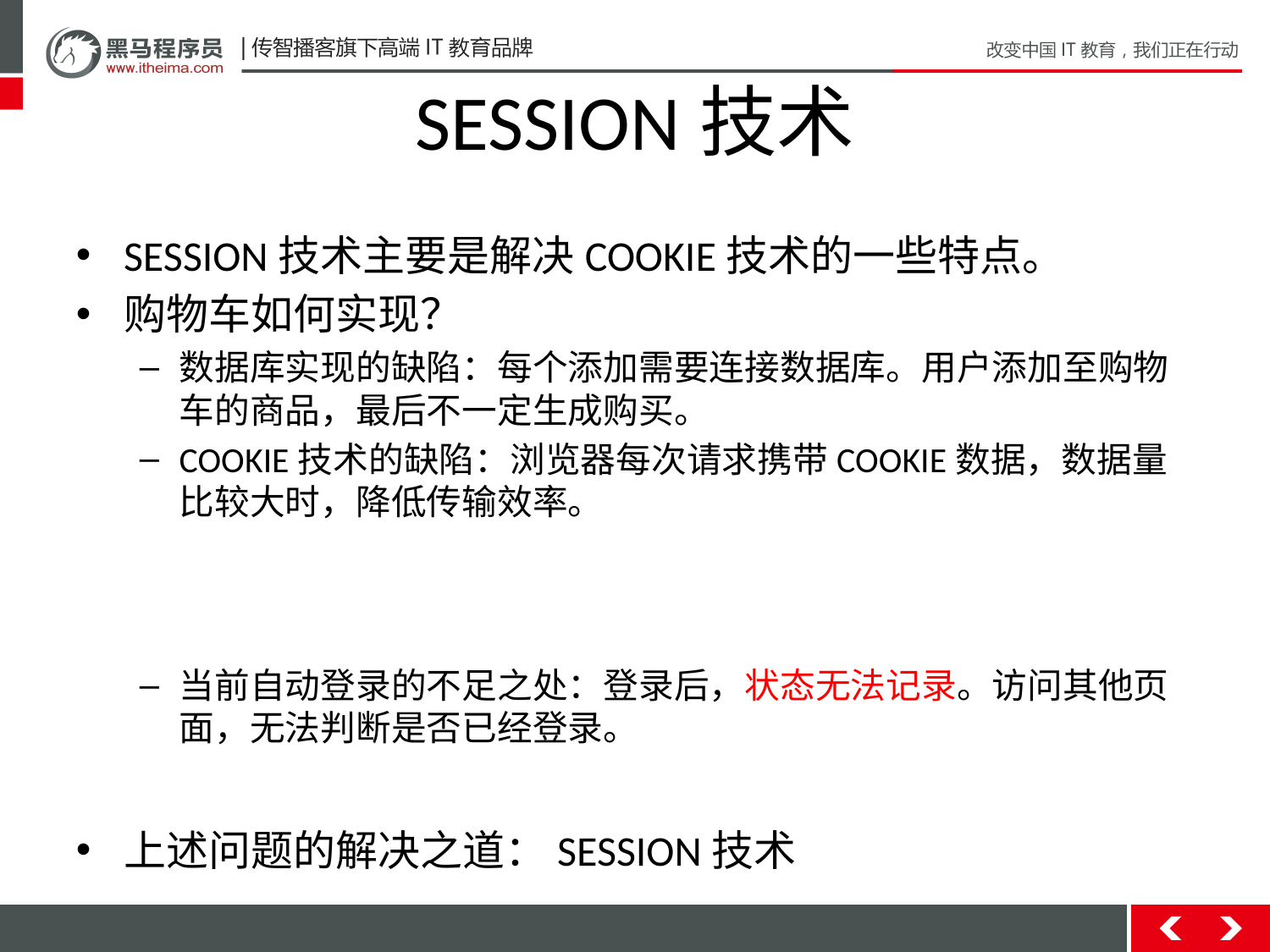

# SESSION技术
SESSION技术主要是解决COOKIE技术的一些特点。
购物车如何实现？
数据库实现的缺陷：每个添加需要连接数据库。用户添加至购物车的商品，最后不一定生成购买。
COOKIE技术的缺陷：浏览器每次请求携带COOKIE数据，数据量比较大时，降低传输效率。

当前自动登录的不足之处：登录后，状态无法记录。访问其他页面，无法判断是否已经登录。

上述问题的解决之道：SESSION技术